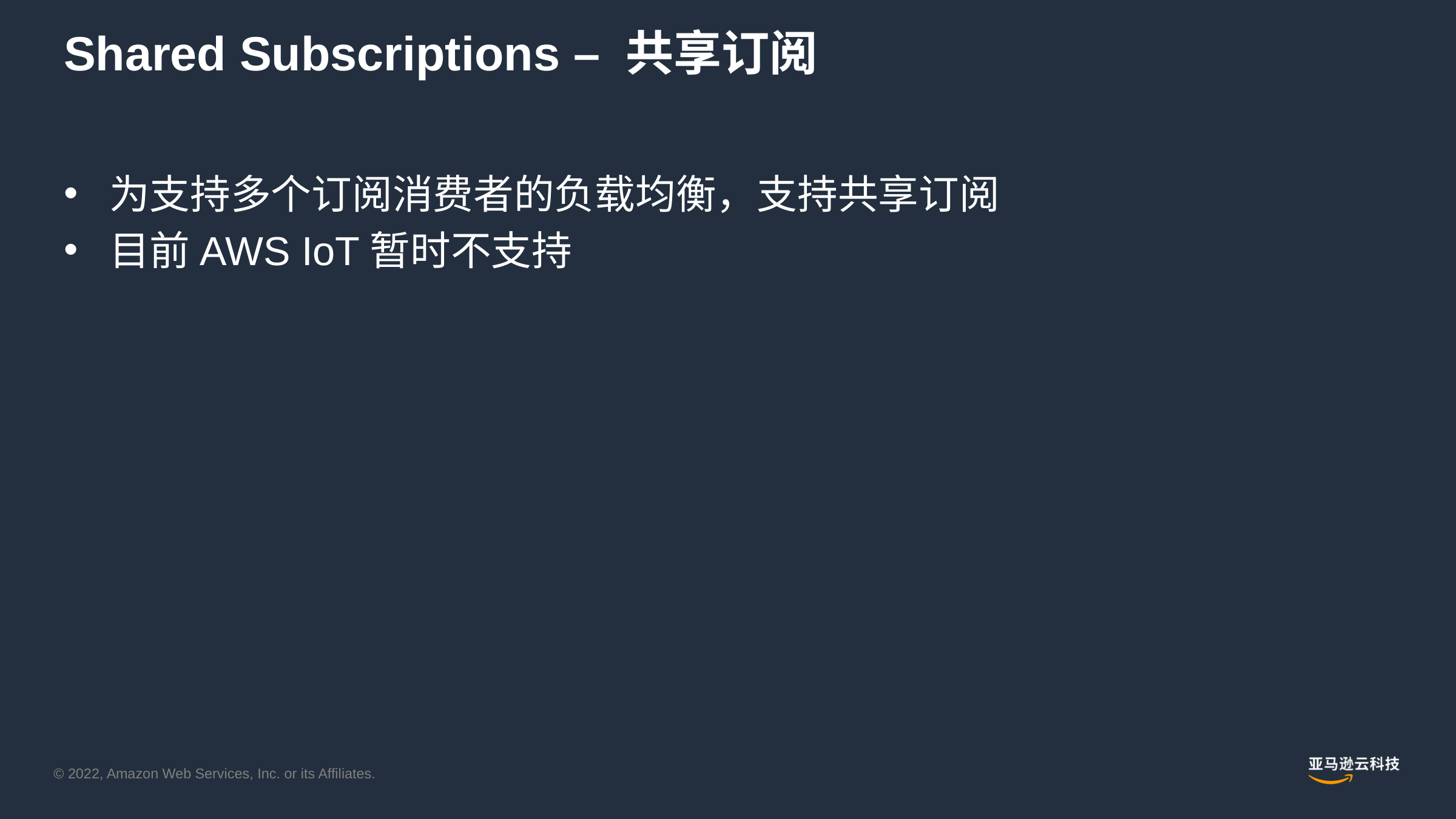

# Shared Subscriptions – 共享订阅
为支持多个订阅消费者的负载均衡，支持共享订阅
目前AWS IoT暂时不支持